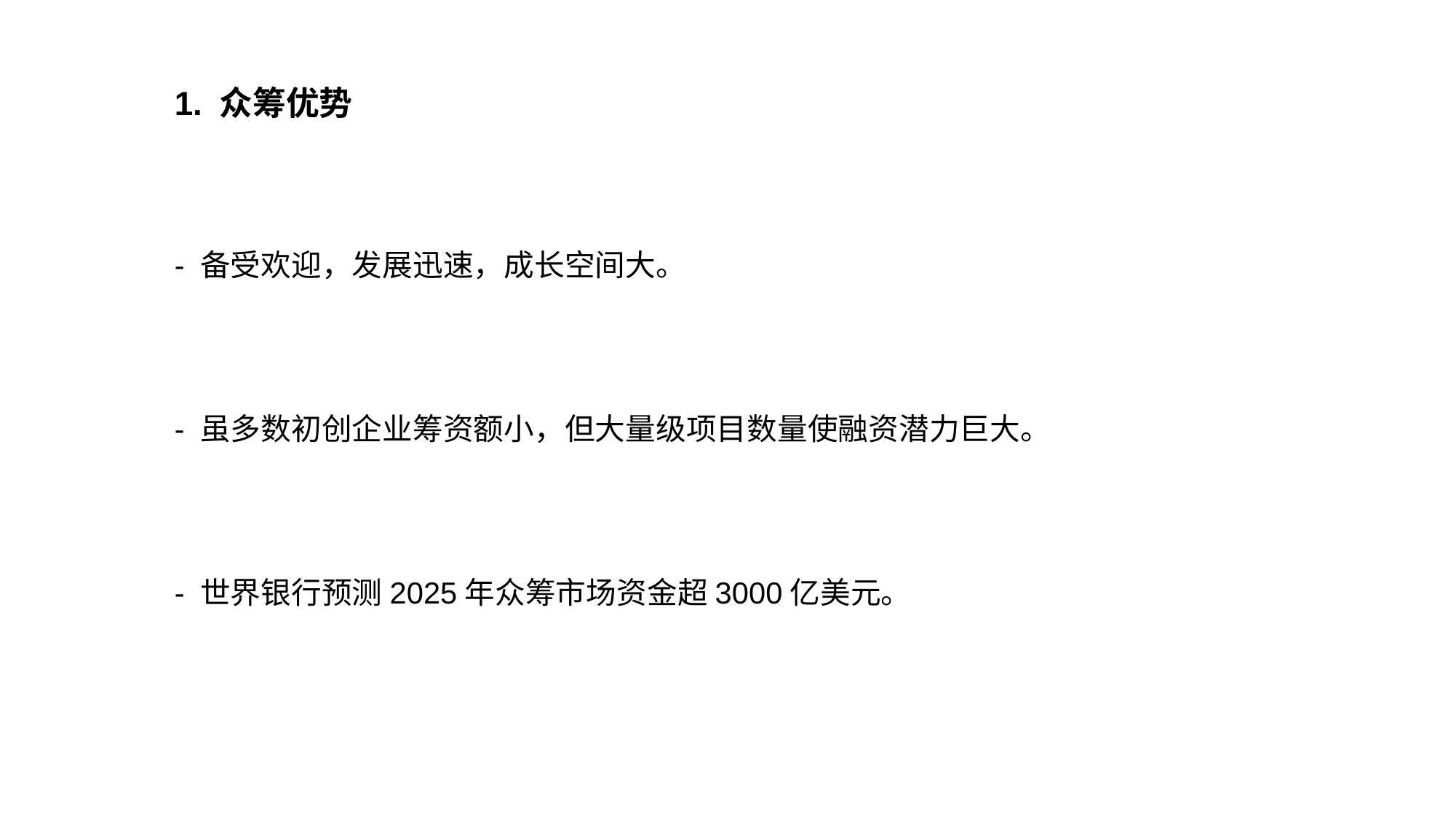

1. 众筹优势

- 备受欢迎，发展迅速，成长空间大。
- 虽多数初创企业筹资额小，但大量级项目数量使融资潜力巨大。
- 世界银行预测2025年众筹市场资金超3000亿美元。